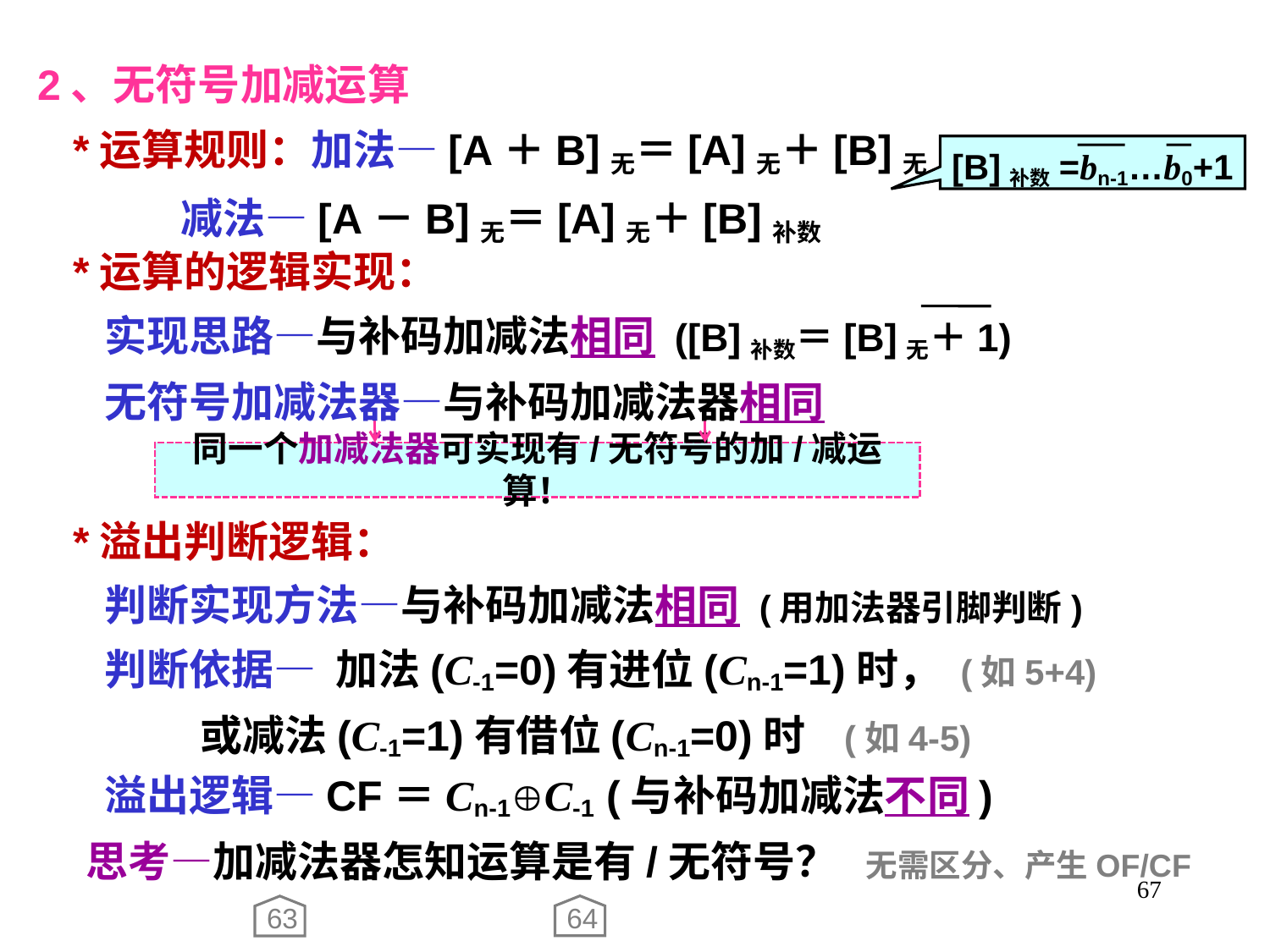

2、无符号加减运算
   *运算规则：加法—[A＋B]无＝[A]无＋[B]无
              减法—[A－B]无＝[A]无＋[B]补数
[B]补数=bn-1…b0+1

   *运算的逻辑实现：
      实现思路—与补码加减法相同 ([B]补数＝[B]无＋1)

      无符号加减法器—与补码加减法器相同
同一个加减法器可实现有/无符号的加/减运算！
   *溢出判断逻辑：
      判断实现方法—与补码加减法相同 (用加法器引脚判断)
      判断依据—  加法(C-1=0)有进位(Cn-1=1)时， (如5+4)
                或减法(C-1=1)有借位(Cn-1=0)时   (如4-5)
      溢出逻辑—CF＝Cn-1⊕C-1 (与补码加减法不同)
    思考—加减法器怎知运算是有/无符号？   无需区分、产生OF/CF
67

64

63